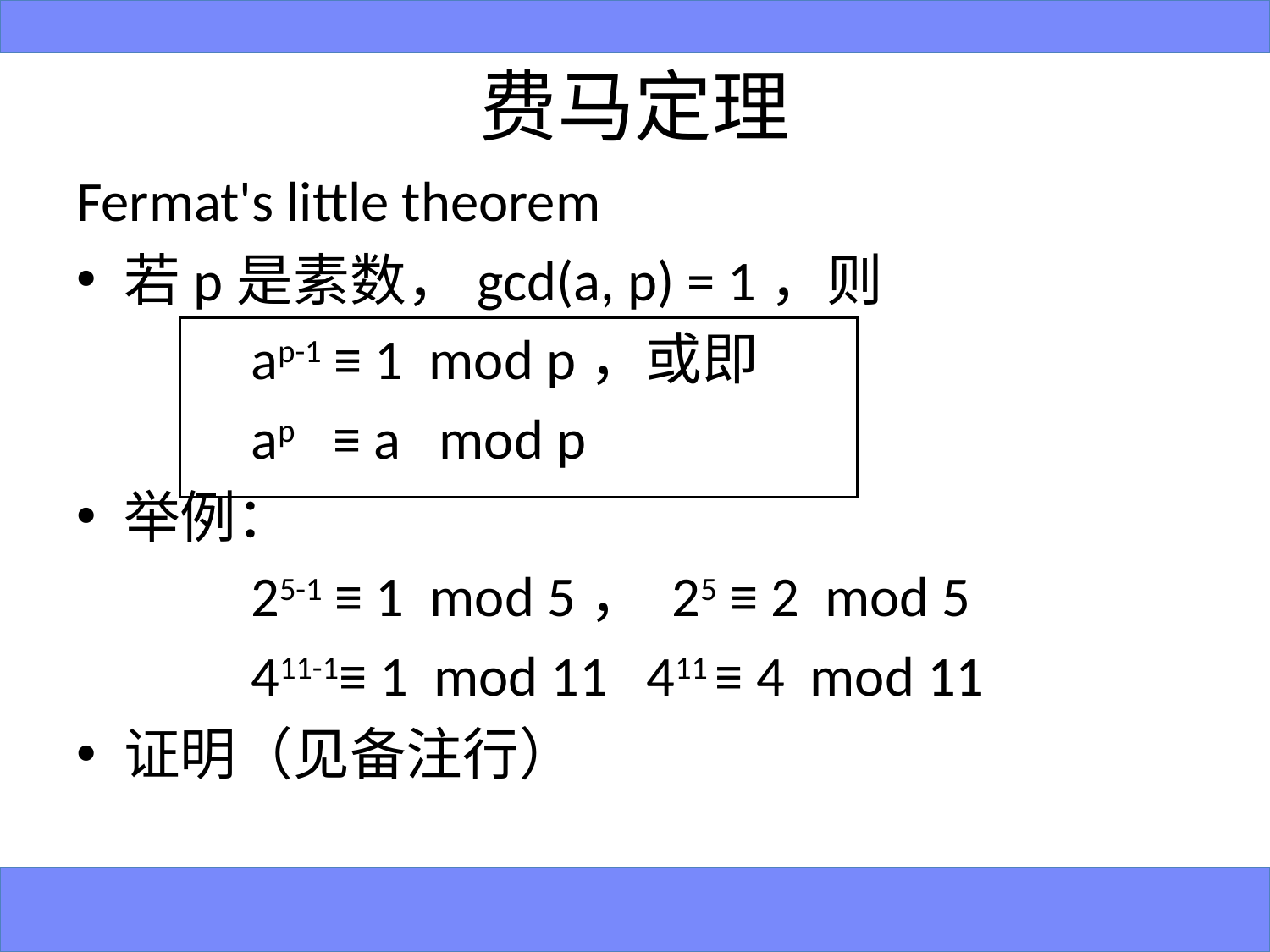

# 费马定理
Fermat's little theorem
若p是素数，gcd(a, p) = 1，则
		ap-1 ≡ 1  mod p，或即
		ap   ≡ a   mod p
举例：
		25-1 ≡ 1  mod 5， 25 ≡ 2  mod 5
		411-1≡ 1  mod 11   411 ≡ 4  mod 11
证明（见备注行）